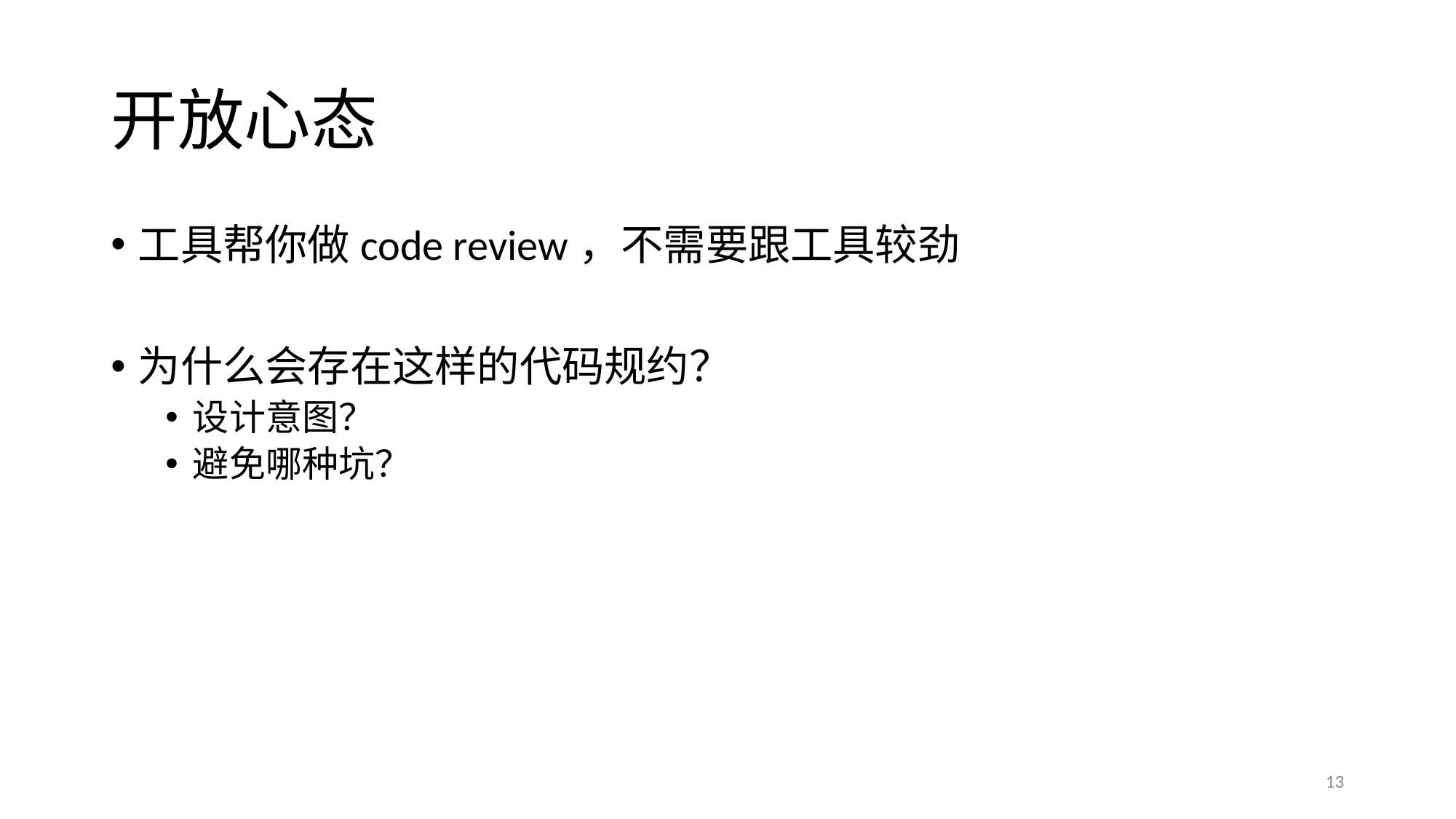

# 开放心态
工具帮你做code review，不需要跟工具较劲

为什么会存在这样的代码规约？
设计意图？
避免哪种坑？

13